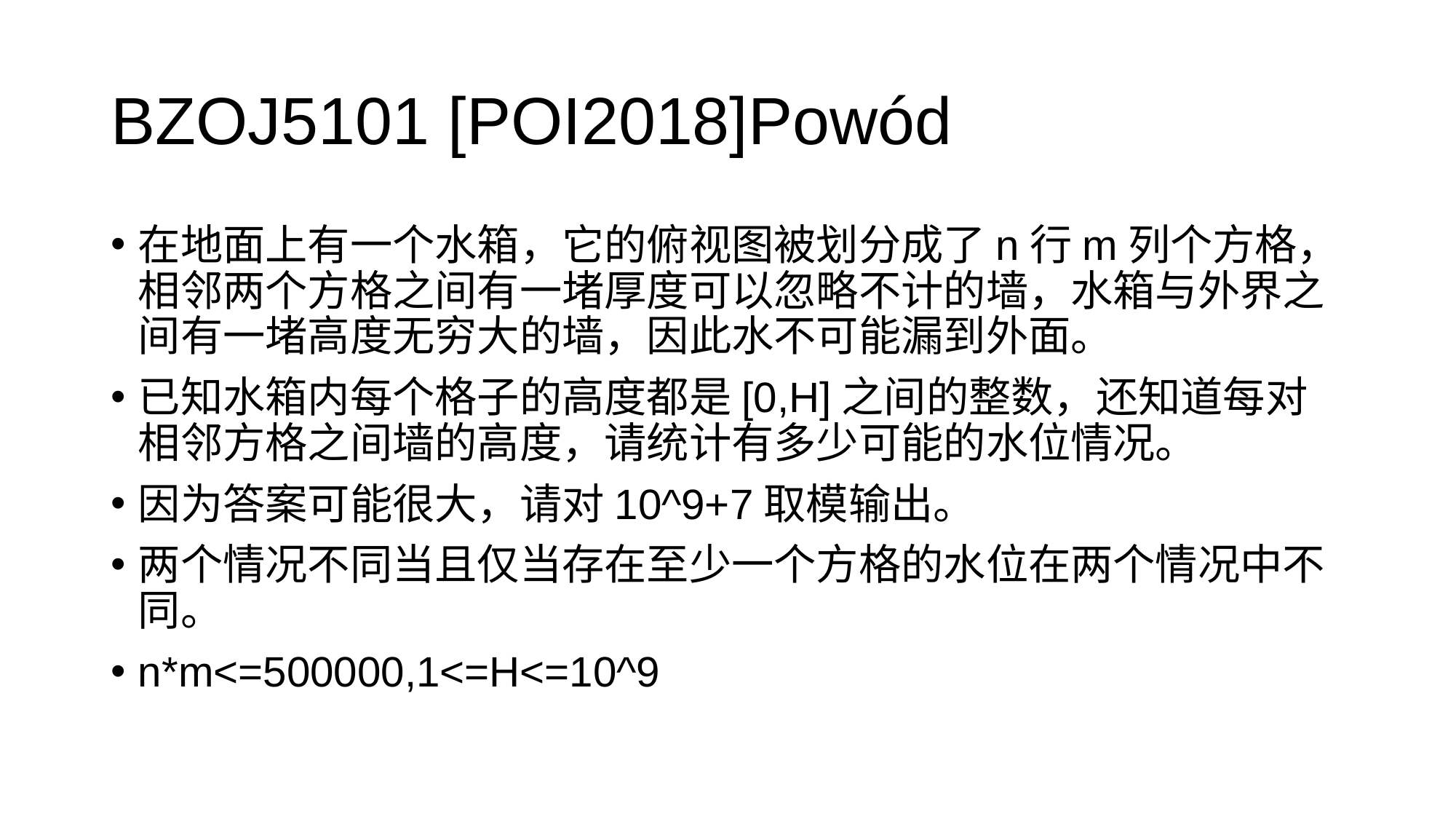

# BZOJ5101 [POI2018]Powód
在地面上有一个水箱，它的俯视图被划分成了n行m列个方格，相邻两个方格之间有一堵厚度可以忽略不计的墙，水箱与外界之间有一堵高度无穷大的墙，因此水不可能漏到外面。
已知水箱内每个格子的高度都是[0,H]之间的整数，还知道每对相邻方格之间墙的高度，请统计有多少可能的水位情况。
因为答案可能很大，请对10^9+7取模输出。
两个情况不同当且仅当存在至少一个方格的水位在两个情况中不同。
n*m<=500000,1<=H<=10^9